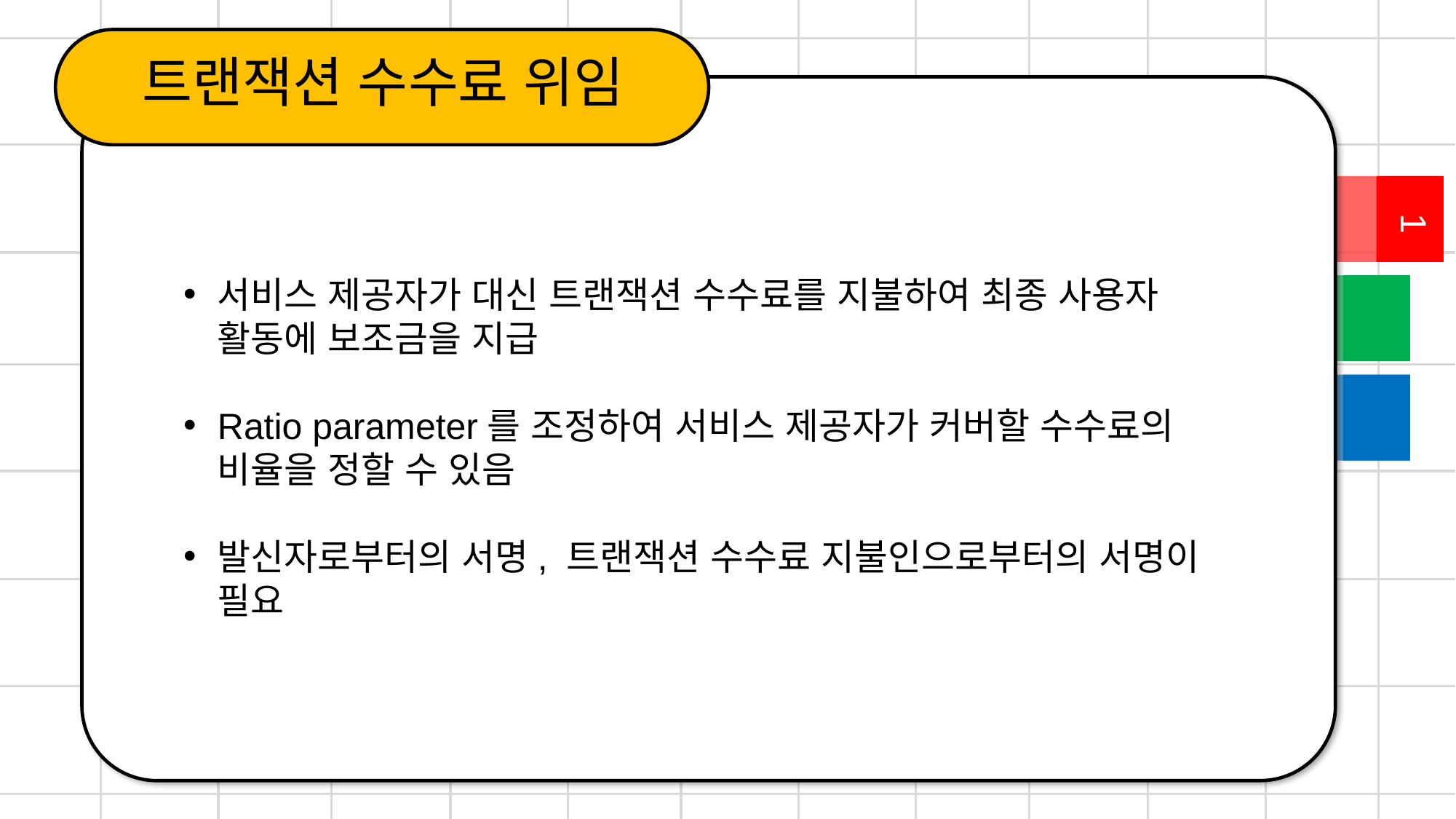

트랜잭션 수수료 위임

1
서비스 제공자가 대신 트랜잭션 수수료를 지불하여 최종 사용자 활동에 보조금을 지급

Ratio parameter를 조정하여 서비스 제공자가 커버할 수수료의 비율을 정할 수 있음

발신자로부터의 서명, 트랜잭션 수수료 지불인으로부터의 서명이 필요